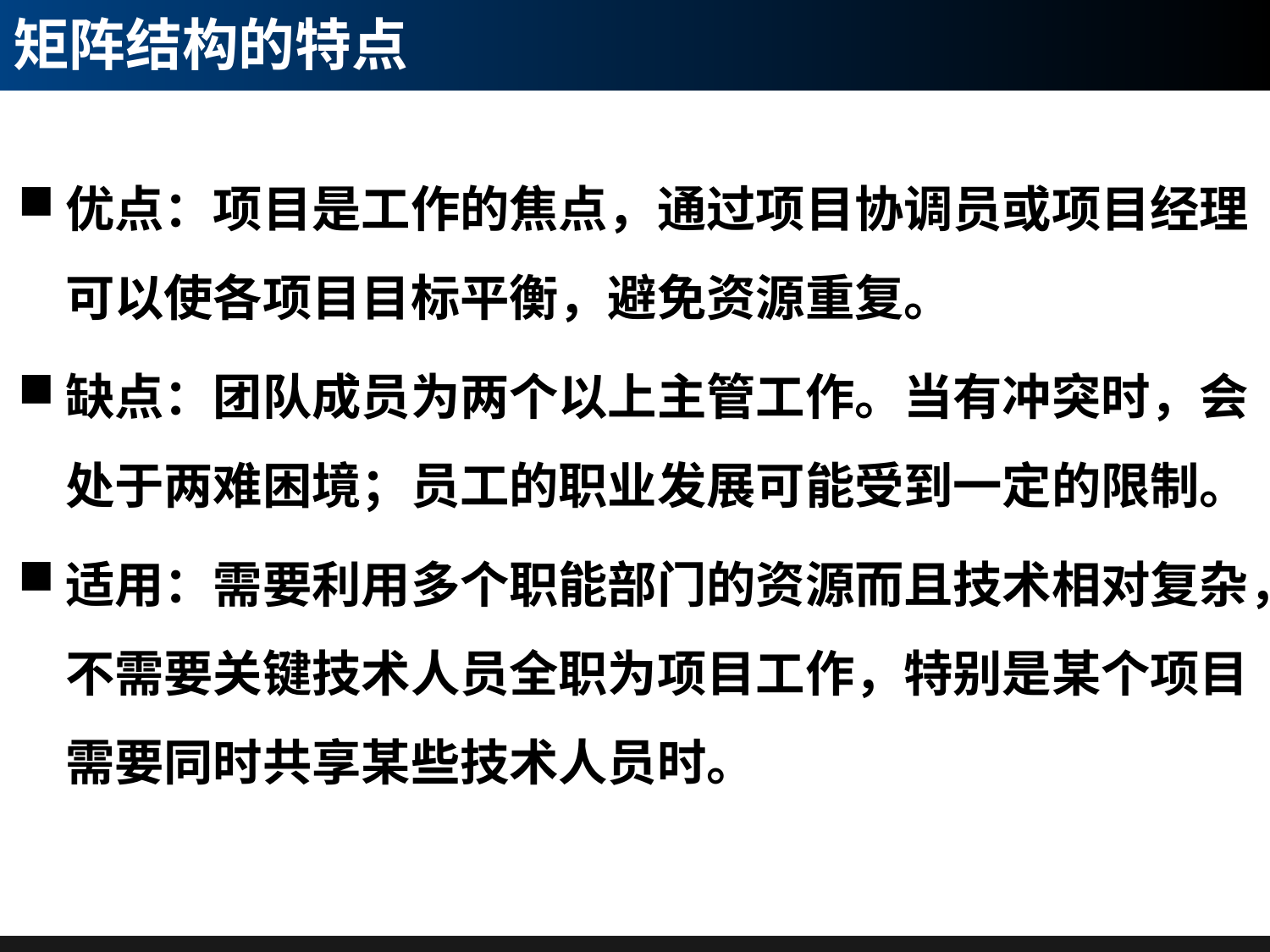

# 矩阵结构的特点
优点：项目是工作的焦点，通过项目协调员或项目经理可以使各项目目标平衡，避免资源重复。
缺点：团队成员为两个以上主管工作。当有冲突时，会处于两难困境；员工的职业发展可能受到一定的限制。
适用：需要利用多个职能部门的资源而且技术相对复杂，不需要关键技术人员全职为项目工作，特别是某个项目需要同时共享某些技术人员时。